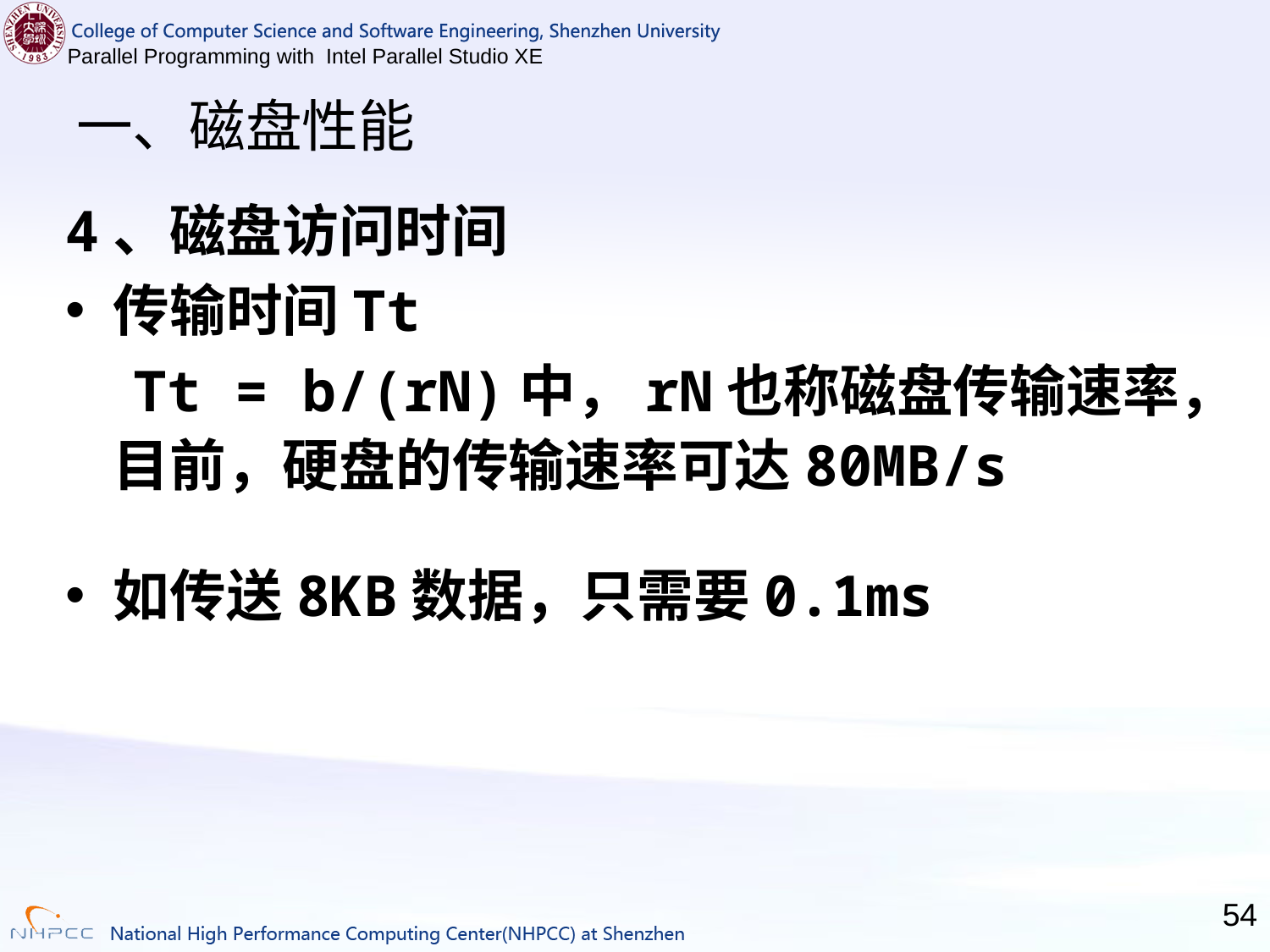

# 一、磁盘性能
4、磁盘访问时间
传输时间Tt
  Tt = b/(rN)中，rN也称磁盘传输速率，目前，硬盘的传输速率可达80MB/s
如传送8KB数据，只需要0.1ms
54